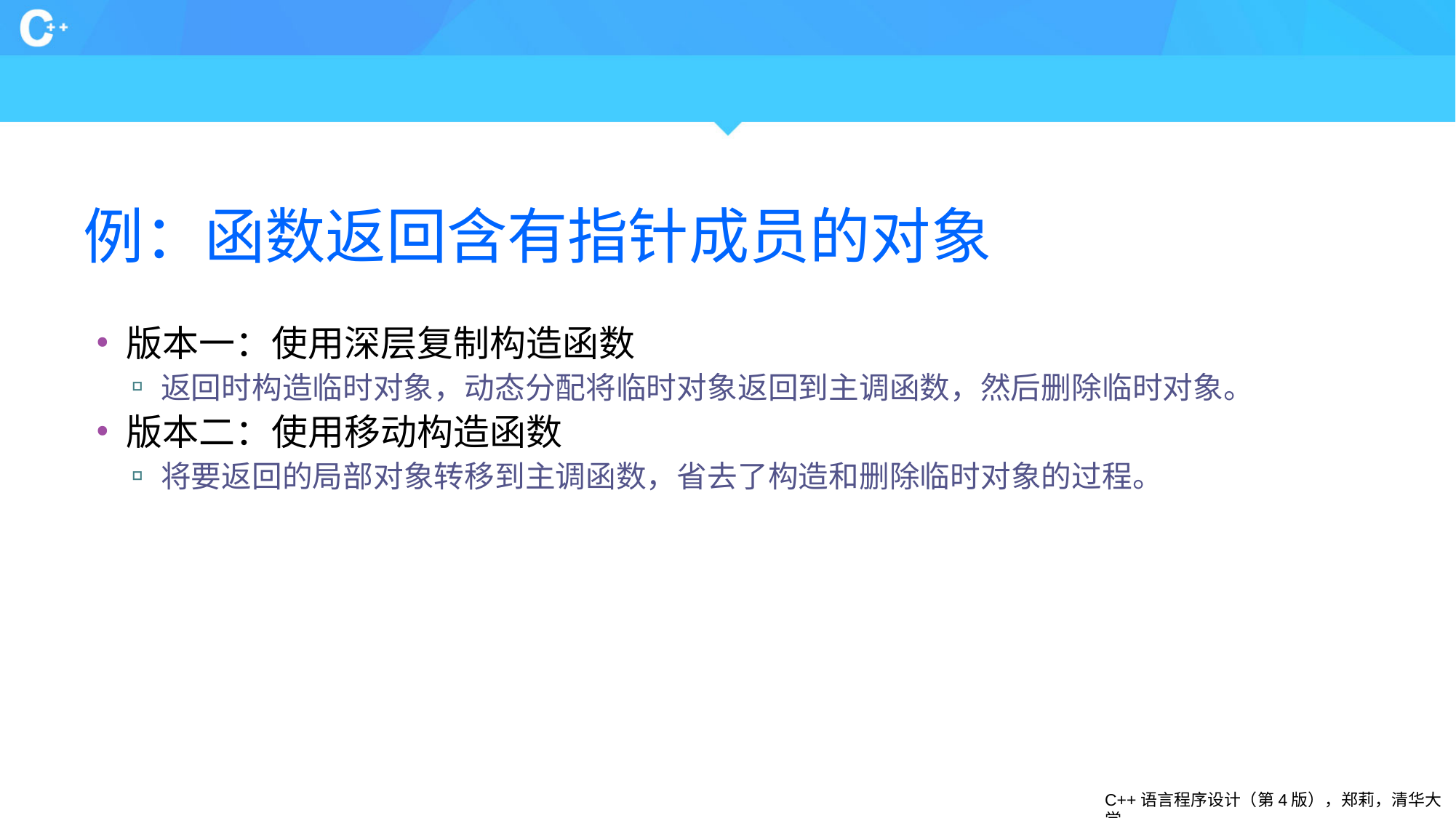

# 例：函数返回含有指针成员的对象
版本一：使用深层复制构造函数
返回时构造临时对象，动态分配将临时对象返回到主调函数，然后删除临时对象。
版本二：使用移动构造函数
将要返回的局部对象转移到主调函数，省去了构造和删除临时对象的过程。